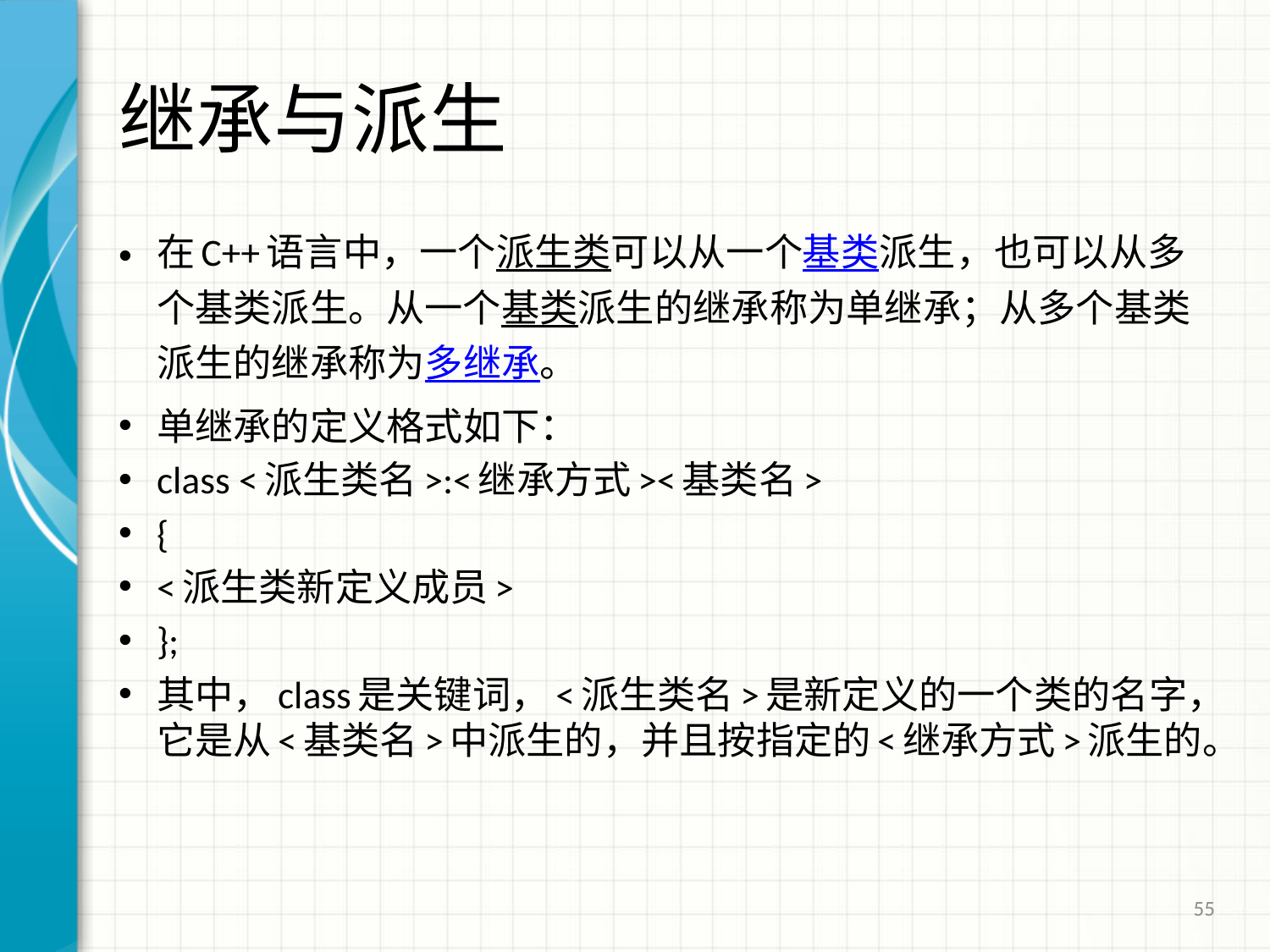

# 继承与派生
在C++语言中，一个派生类可以从一个基类派生，也可以从多个基类派生。从一个基类派生的继承称为单继承；从多个基类派生的继承称为多继承。
单继承的定义格式如下：
class <派生类名>:<继承方式><基类名>
{
<派生类新定义成员>
};
其中，class是关键词，<派生类名>是新定义的一个类的名字，它是从<基类名>中派生的，并且按指定的<继承方式>派生的。

55